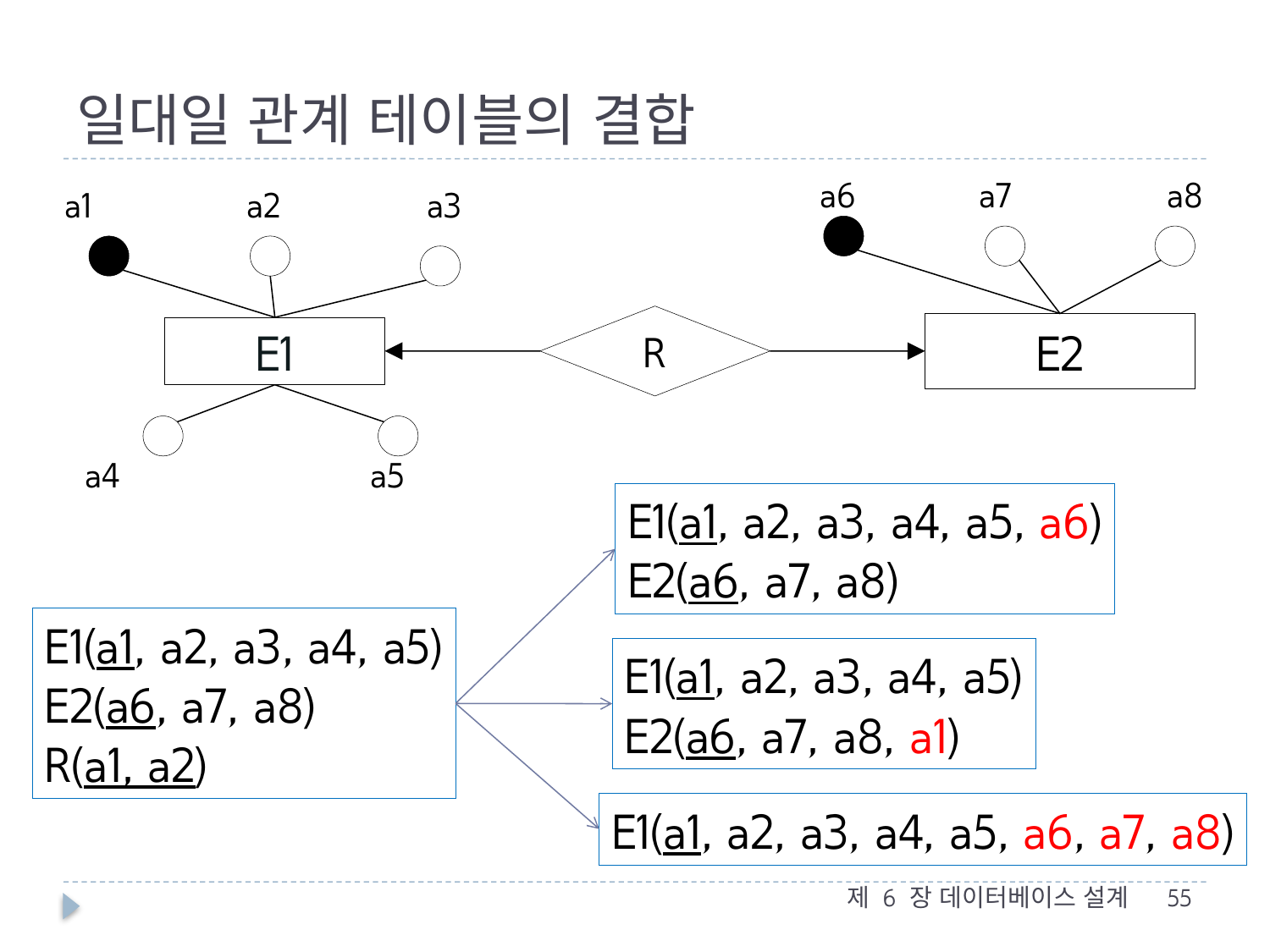

# 일대일 관계 테이블의 결합
a6
a7
a8
a1
a2
a3

R
E2
E1

a4
a5
E1(a1, a2, a3, a4, a5, a6)
E2(a6, a7, a8)
E1(a1, a2, a3, a4, a5)
E2(a6, a7, a8)
R(a1, a2)
E1(a1, a2, a3, a4, a5)
E2(a6, a7, a8, a1)
E1(a1, a2, a3, a4, a5, a6, a7, a8)
제 6 장 데이터베이스 설계
55